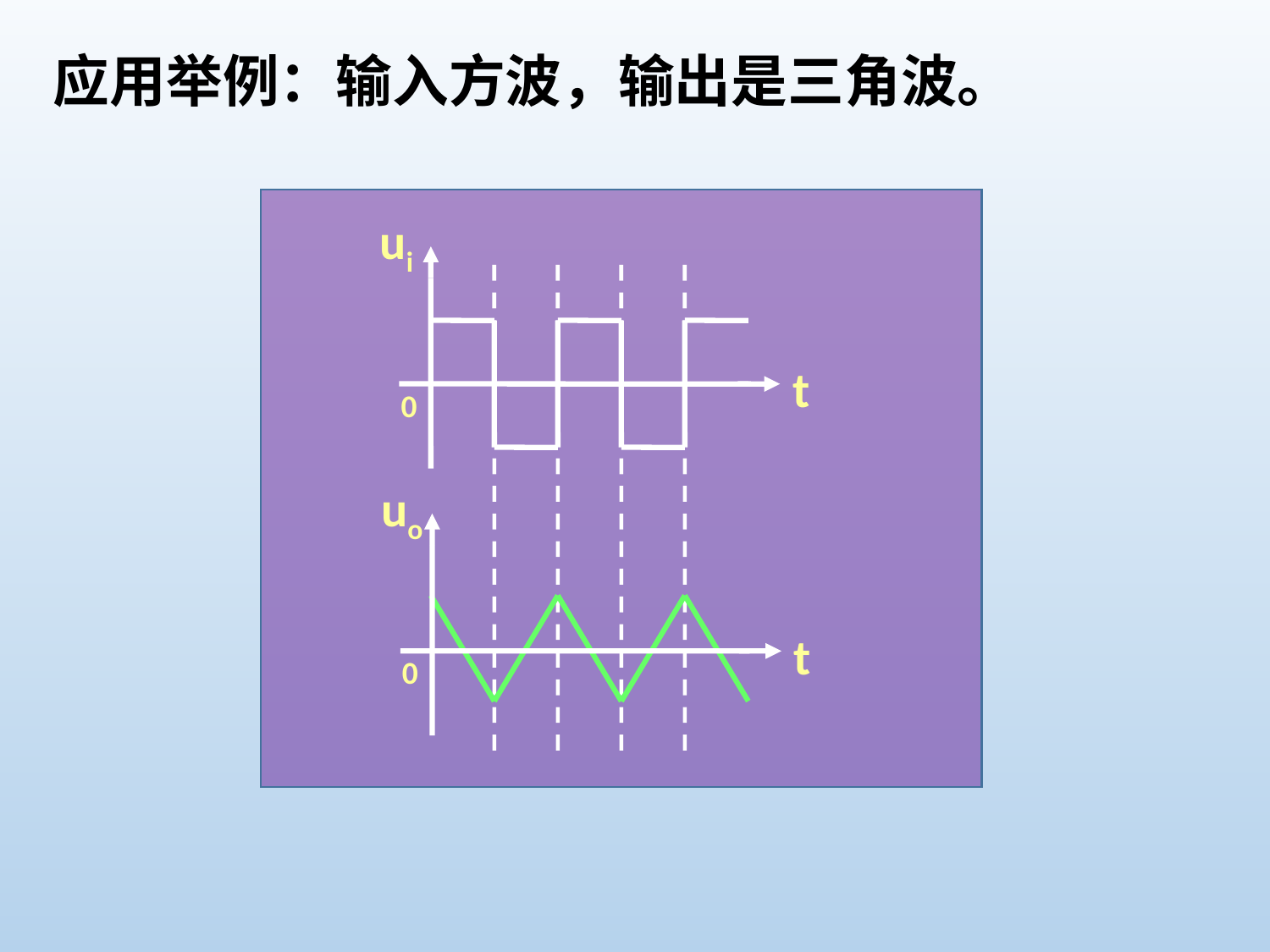

应用举例：输入方波，输出是三角波。

ui

t
0

uo

t
0